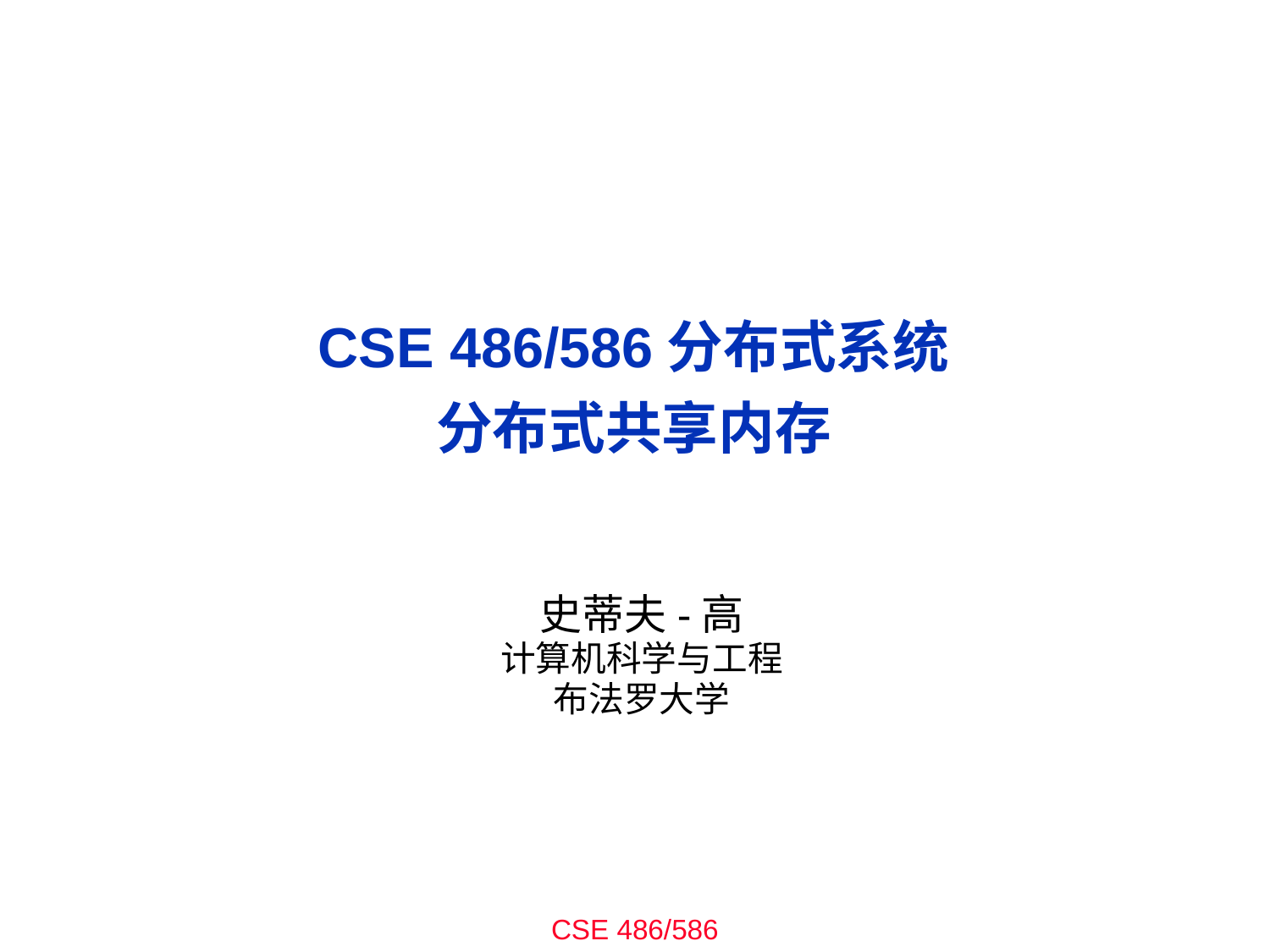

# CSE 486/586分布式系统 分布式共享内存
史蒂夫-高
计算机科学与工程
布法罗大学